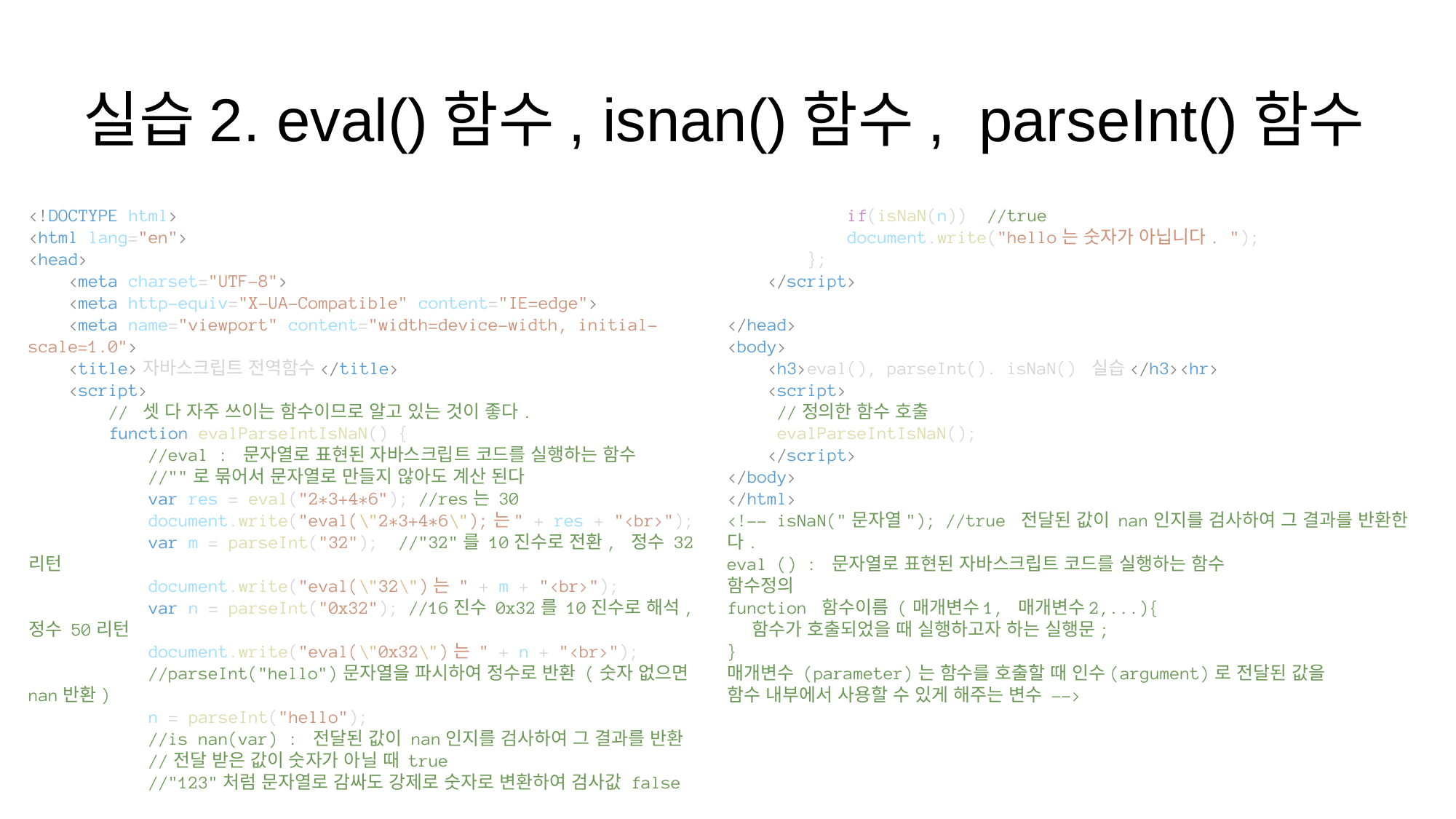

# 실습2. eval()함수, isnan()함수,  parseInt()함수
<!DOCTYPE html>
<html lang="en">
<head>
    <meta charset="UTF-8">
    <meta http-equiv="X-UA-Compatible" content="IE=edge">
    <meta name="viewport" content="width=device-width, initial-scale=1.0">
    <title>자바스크립트 전역함수</title>
    <script>
        // 셋 다 자주 쓰이는 함수이므로 알고 있는 것이 좋다.
        function evalParseIntIsNaN() {
            //eval : 문자열로 표현된 자바스크립트 코드를 실행하는 함수
            //""로 묶어서 문자열로 만들지 않아도 계산 된다
            var res = eval("2*3+4*6"); //res는 30
            document.write("eval(\"2*3+4*6\");는" + res + "<br>");
            var m = parseInt("32");  //"32"를 10진수로 전환, 정수 32리턴
            document.write("eval(\"32\")는 " + m + "<br>");
            var n = parseInt("0x32"); //16진수 0x32를 10진수로 해석, 정수 50리턴
            document.write("eval(\"0x32\")는 " + n + "<br>");
            //parseInt("hello")문자열을 파시하여 정수로 반환 (숫자 없으면 nan반환)
            n = parseInt("hello");
            //is nan(var) : 전달된 값이 nan인지를 검사하여 그 결과를 반환
            //전달 받은 값이 숫자가 아닐 때 true
            //"123"처럼 문자열로 감싸도 강제로 숫자로 변환하여 검사값 false
            if(isNaN(n))  //true
            document.write("hello는 숫자가 아닙니다. ");
        };
    </script>
</head>
<body>
    <h3>eval(), parseInt(). isNaN() 실습</h3><hr>
    <script>
     //정의한 함수 호출
     evalParseIntIsNaN();
    </script>
</body>
</html>
<!-- isNaN("문자열"); //true 전달된 값이 nan인지를 검사하여 그 결과를 반환한다.
eval () : 문자열로 표현된 자바스크립트 코드를 실행하는 함수
함수정의
function 함수이름 (매개변수1, 매개변수2,...){
    함수가 호출되었을 때 실행하고자 하는 실행문;
}
매개변수 (parameter)는 함수를 호출할 때 인수(argument)로 전달된 값을
함수 내부에서 사용할 수 있게 해주는 변수 -->